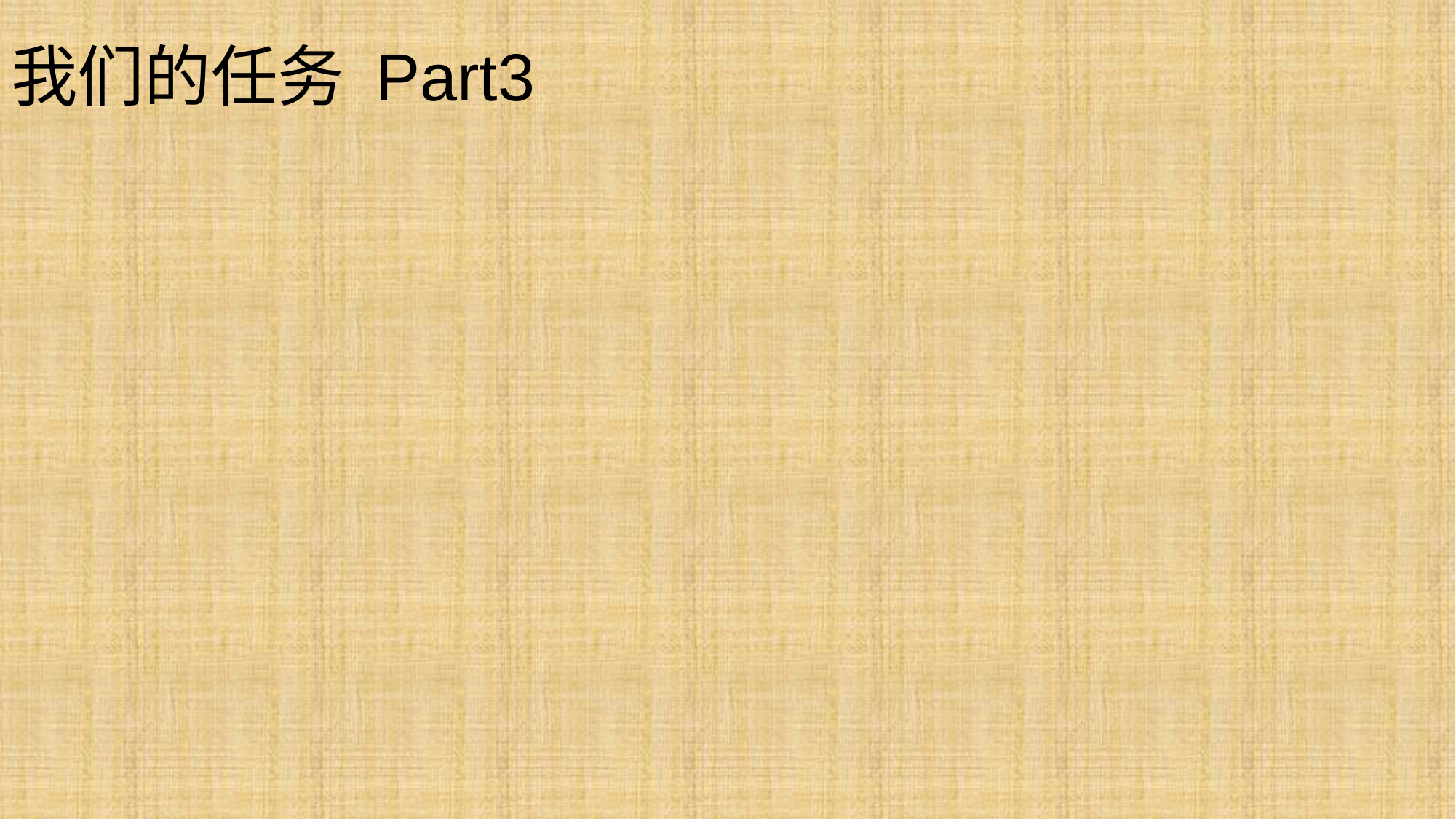

# 我们的任务 Part3
高级的C内核
硬件抽象层的制作
32位下的中断
捕获中断和处理中断
物理内存的分配
添加虚拟内存 （暂时不讲）
制作键盘驱动核心